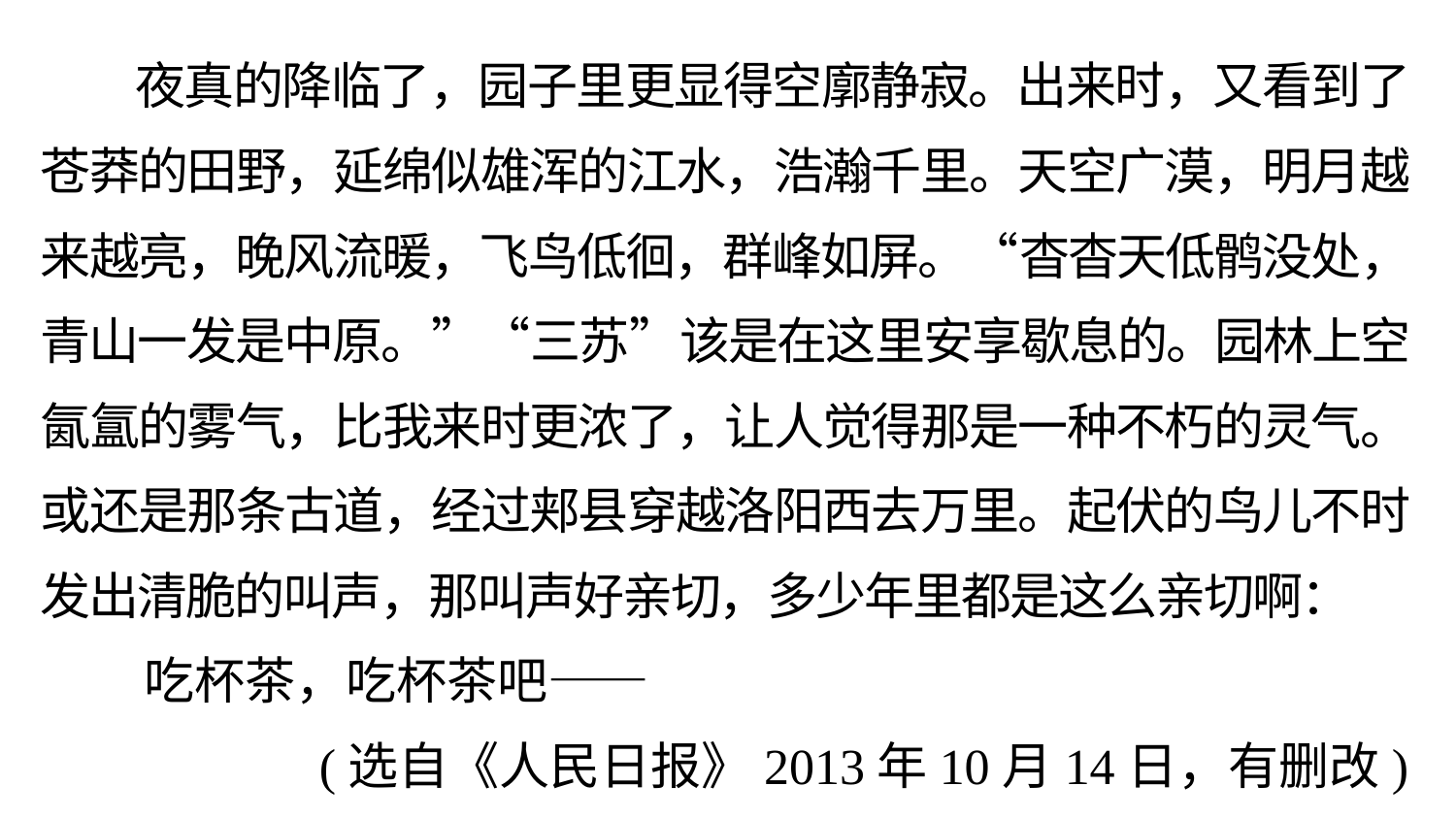

夜真的降临了，园子里更显得空廓静寂。出来时，又看到了苍莽的田野，延绵似雄浑的江水，浩瀚千里。天空广漠，明月越来越亮，晚风流暖，飞鸟低徊，群峰如屏。“杳杳天低鹘没处，青山一发是中原。”“三苏”该是在这里安享歇息的。园林上空氤氲的雾气，比我来时更浓了，让人觉得那是一种不朽的灵气。或还是那条古道，经过郏县穿越洛阳西去万里。起伏的鸟儿不时发出清脆的叫声，那叫声好亲切，多少年里都是这么亲切啊：
        吃杯茶，吃杯茶吧——
(选自《人民日报》2013年10月14日，有删改)